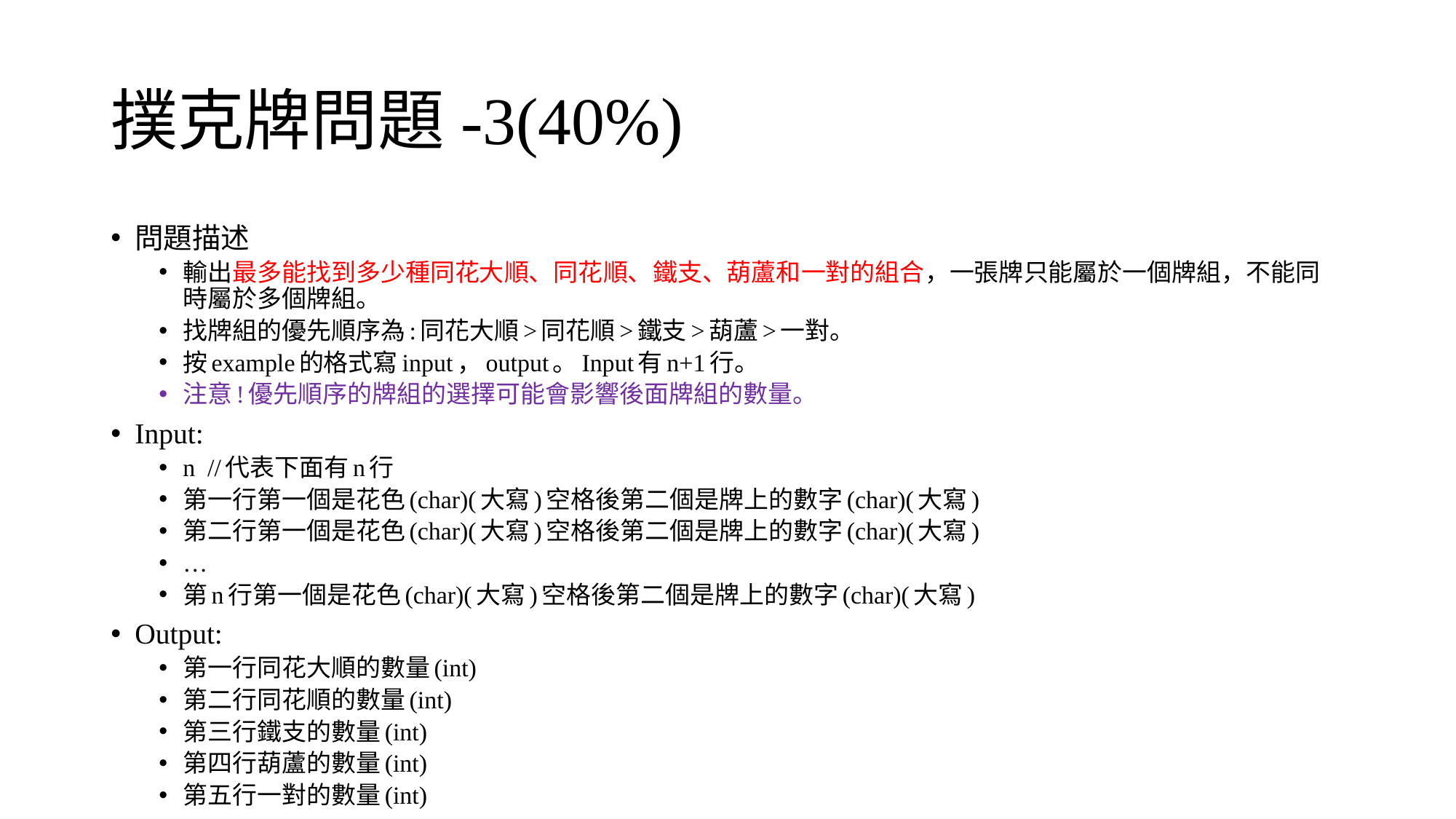

# 撲克牌問題-3(40%)
問題描述
輸出最多能找到多少種同花大順、同花順、鐵支、葫蘆和一對的組合，一張牌只能屬於一個牌組，不能同時屬於多個牌組。
找牌組的優先順序為:同花大順>同花順>鐵支>葫蘆>一對。
按example的格式寫input，output。Input有n+1行。
注意!優先順序的牌組的選擇可能會影響後面牌組的數量。
Input:
n  //代表下面有n行
第一行第一個是花色(char)(大寫)空格後第二個是牌上的數字(char)(大寫)
第二行第一個是花色(char)(大寫)空格後第二個是牌上的數字(char)(大寫)
…
第n行第一個是花色(char)(大寫)空格後第二個是牌上的數字(char)(大寫)
Output:
第一行同花大順的數量(int)
第二行同花順的數量(int)
第三行鐵支的數量(int)
第四行葫蘆的數量(int)
第五行一對的數量(int)